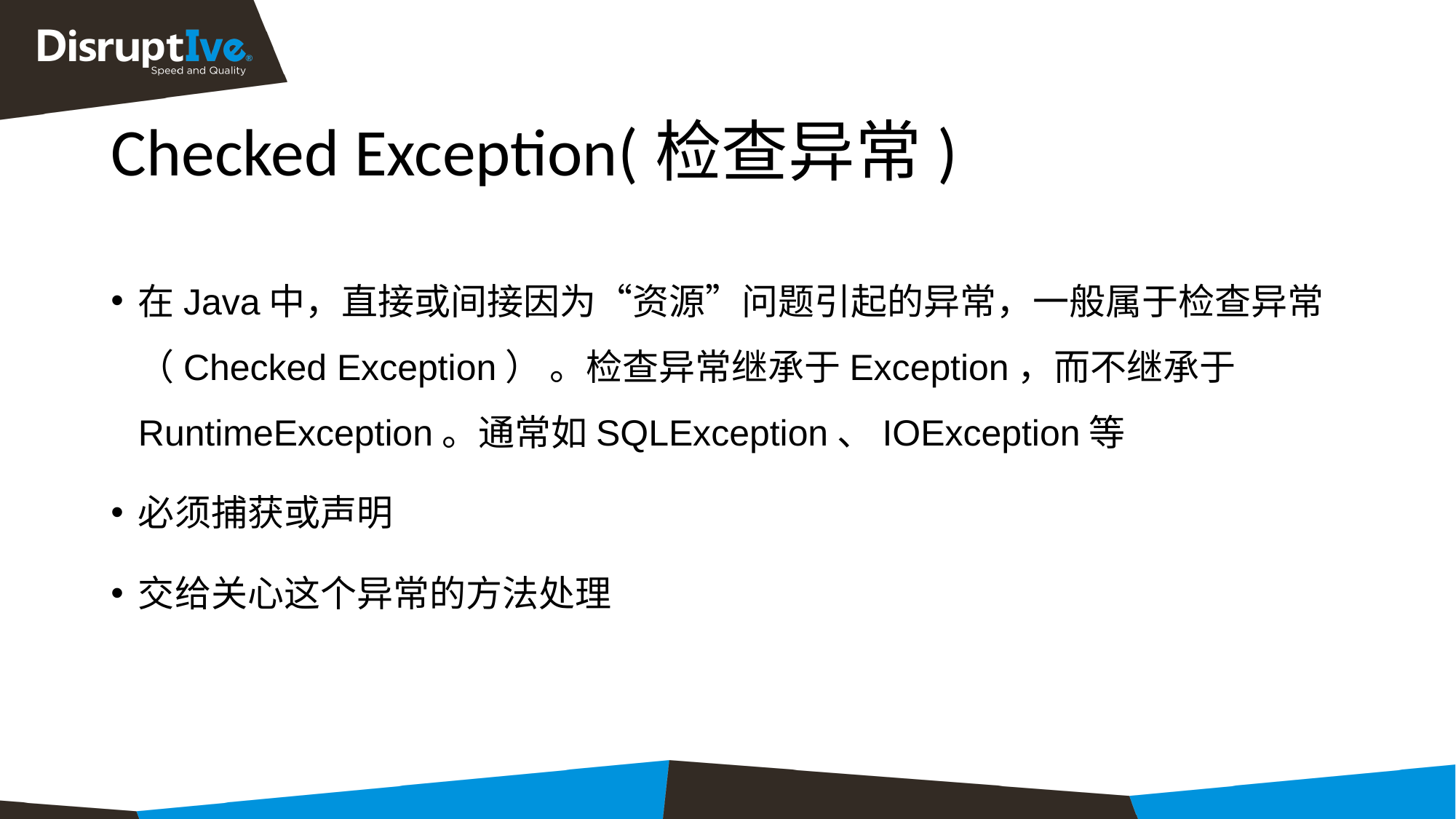

# Checked Exception(检查异常)
在Java中，直接或间接因为“资源”问题引起的异常，一般属于检查异常（Checked Exception） 。检查异常继承于Exception，而不继承于RuntimeException。通常如SQLException、IOException等
必须捕获或声明
交给关心这个异常的方法处理